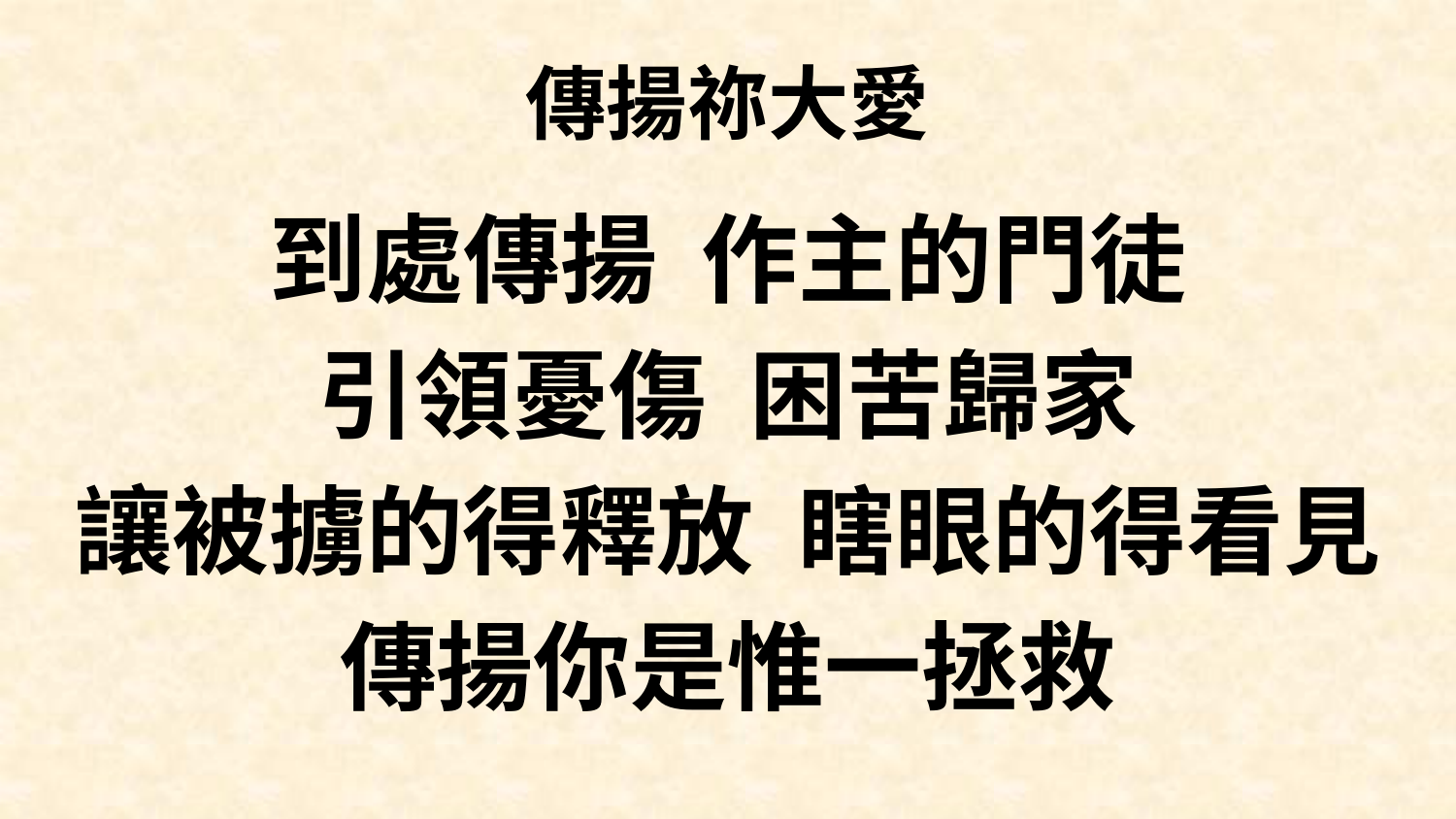

# 傳揚祢大愛
到處傳揚  作主的門徒
引領憂傷  困苦歸家
讓被擄的得釋放  瞎眼的得看見
傳揚你是惟一拯救